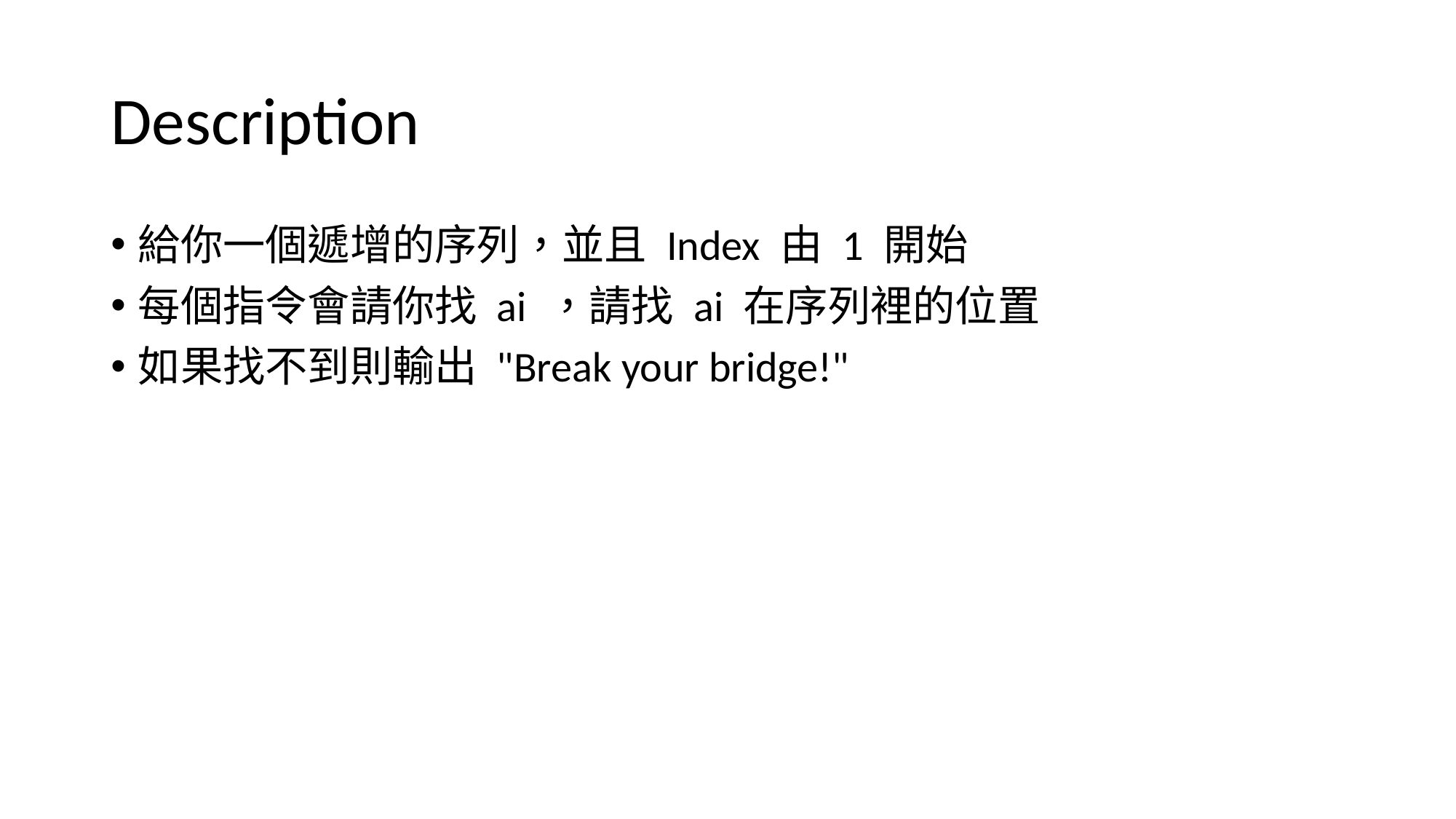

# Description
給你一個遞增的序列，並且 Index 由 1 開始
每個指令會請你找 ai ，請找 ai 在序列裡的位置
如果找不到則輸出 "Break your bridge!"